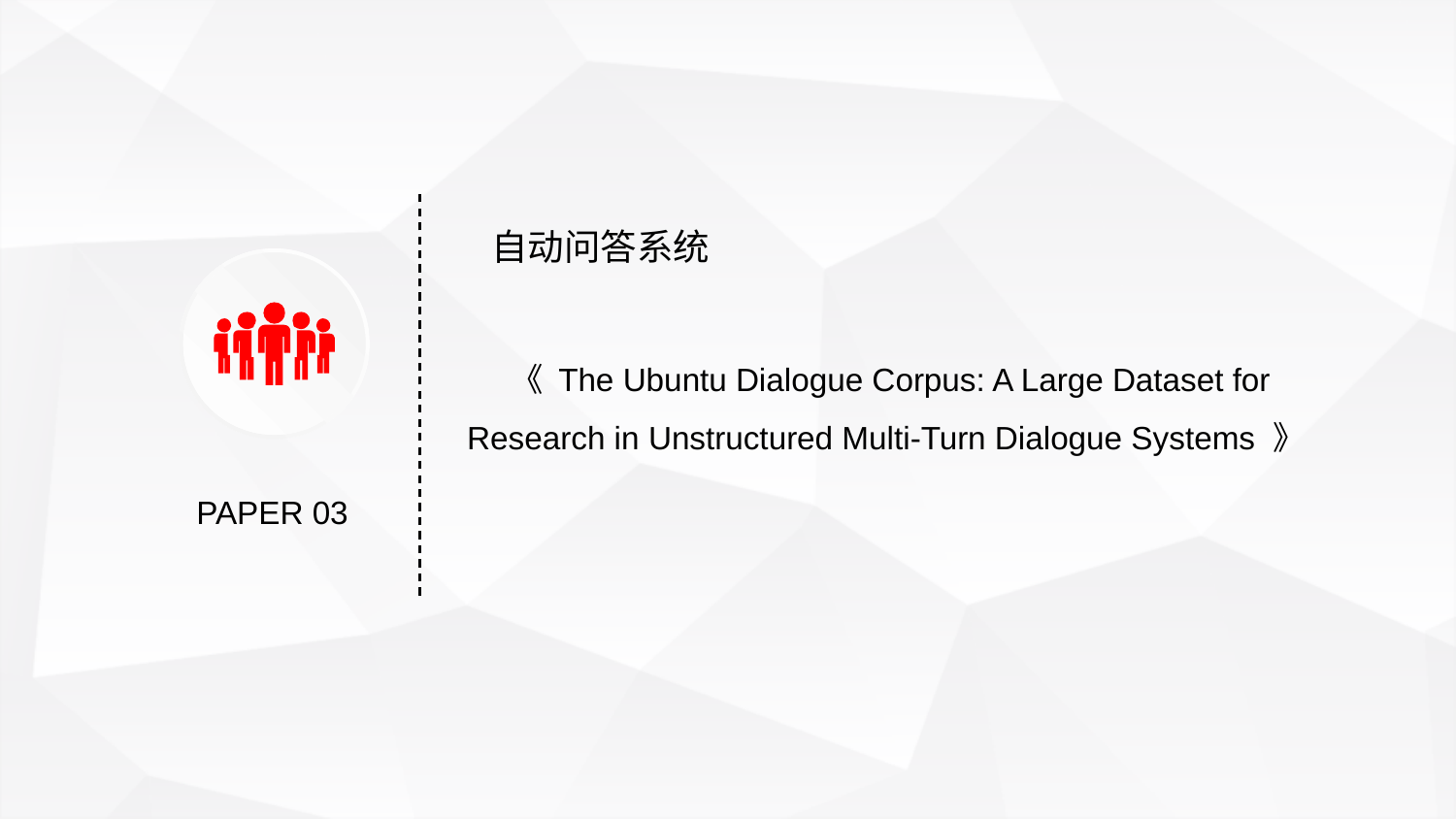

自动问答系统

     《 The Ubuntu Dialogue Corpus: A Large Dataset for Research in Unstructured Multi-Turn Dialogue Systems 》
PAPER 03